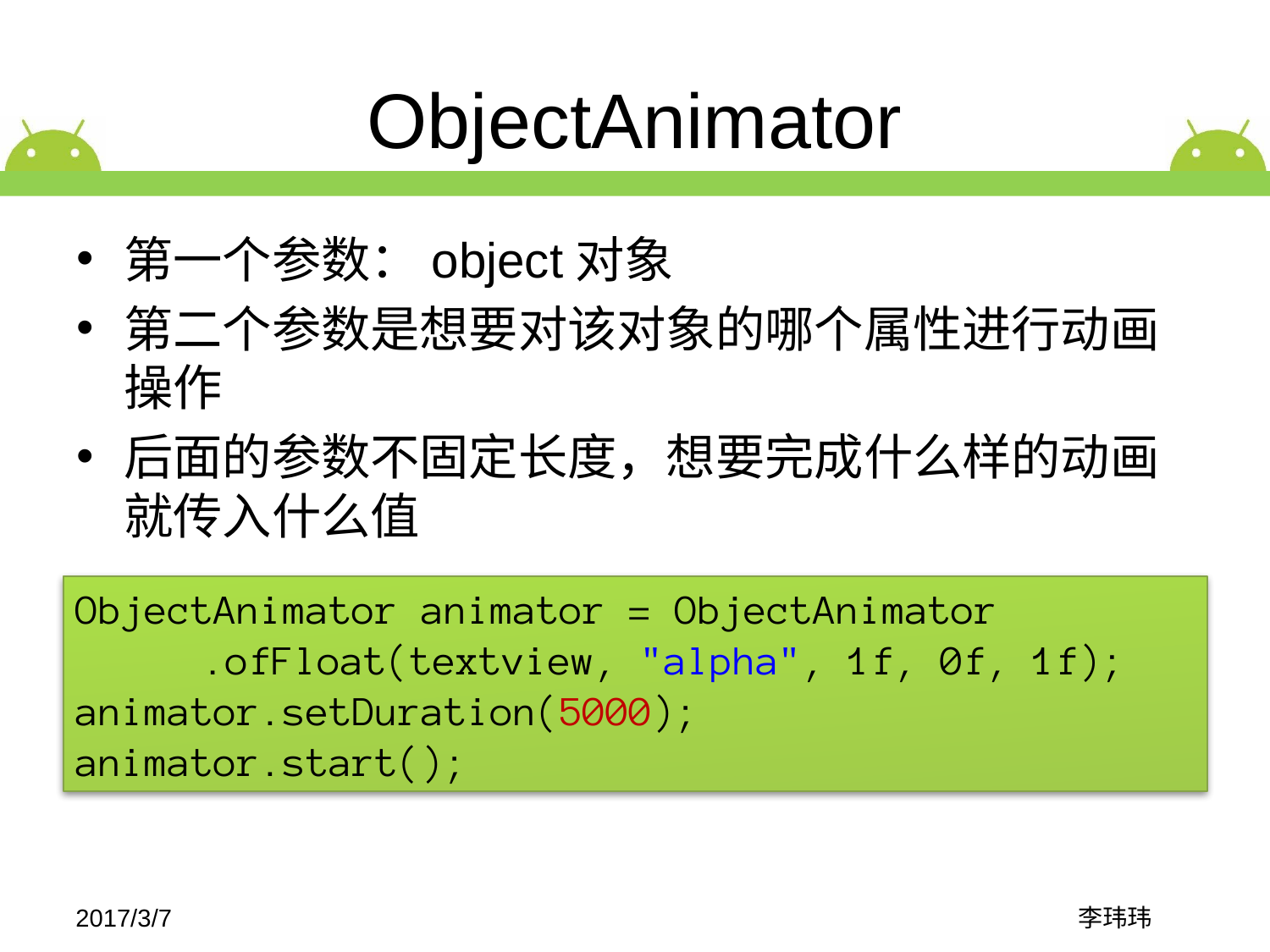

# ObjectAnimator
第一个参数：object对象
第二个参数是想要对该对象的哪个属性进行动画操作
后面的参数不固定长度，想要完成什么样的动画就传入什么值
ObjectAnimator animator = ObjectAnimator
	.ofFloat(textview, "alpha", 1f, 0f, 1f);
animator.setDuration(5000);
animator.start();